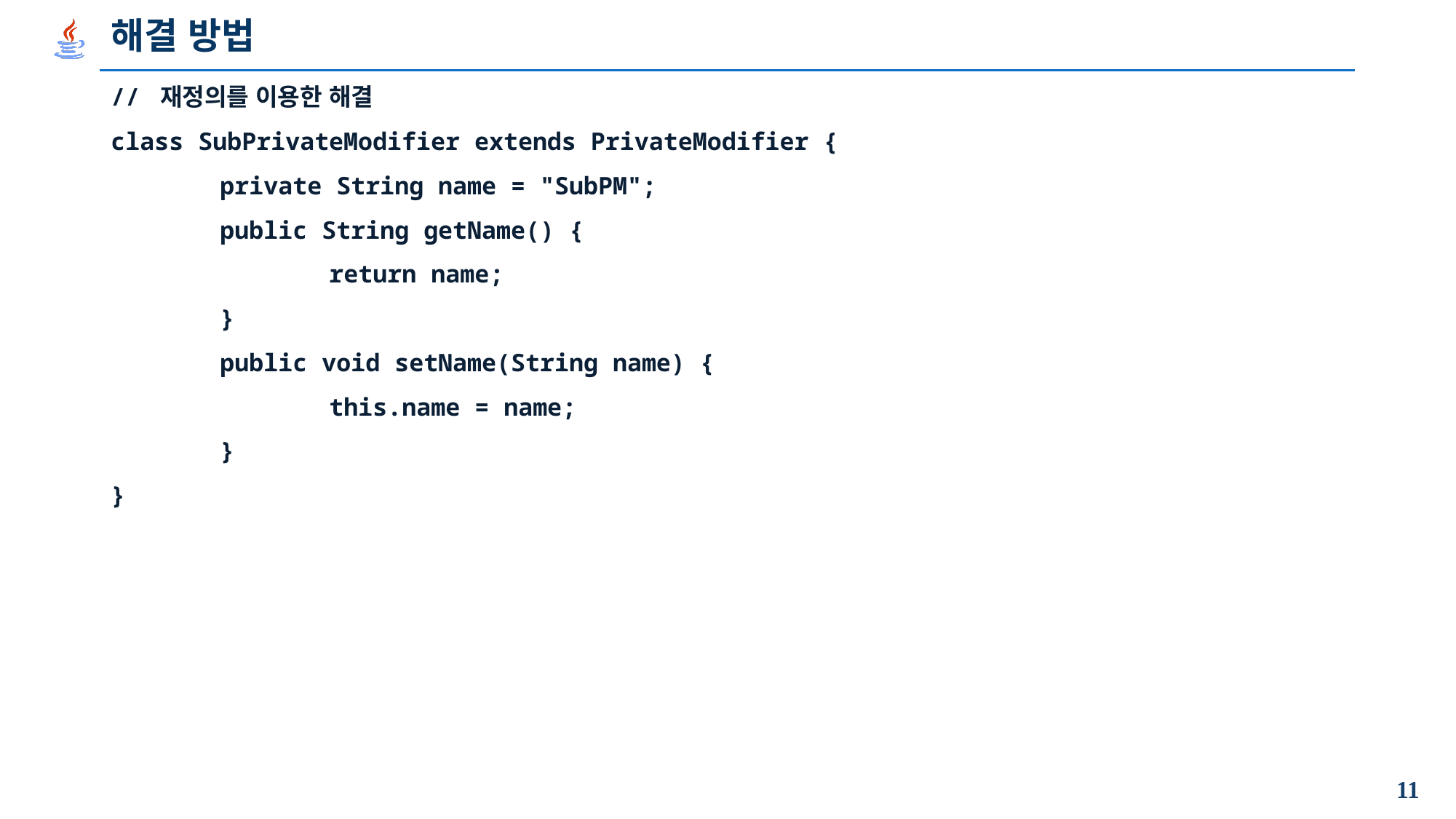

# 해결 방법
// 재정의를 이용한 해결
class SubPrivateModifier extends PrivateModifier {
	private String name = "SubPM";
	public String getName() {
		return name;
	}
	public void setName(String name) {
		this.name = name;
	}
}
11